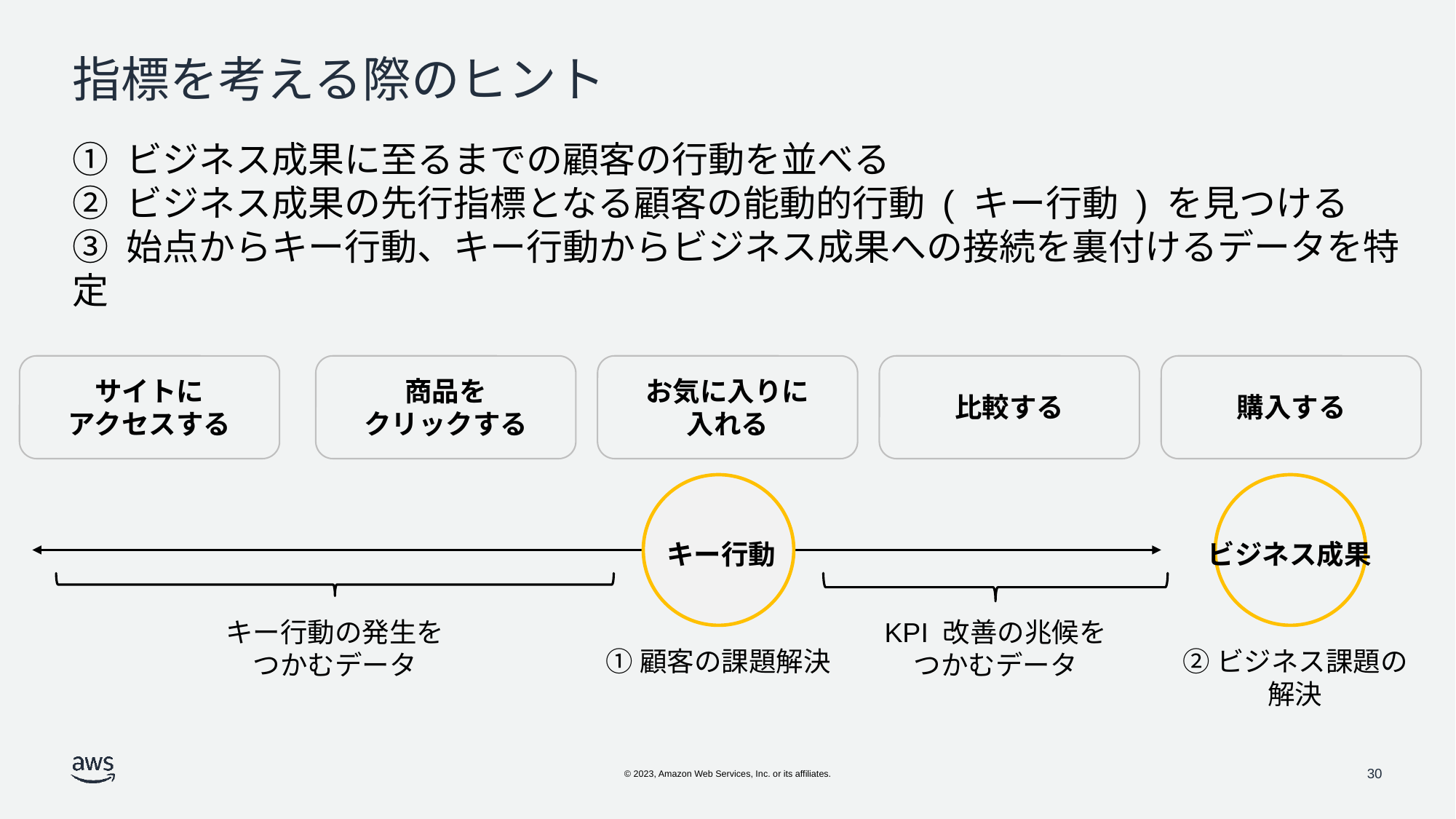

# 指標を考える際のヒント
① ビジネス成果に至るまでの顧客の行動を並べる
② ビジネス成果の先行指標となる顧客の能動的行動 ( キー行動 ) を見つける
③ 始点からキー行動、キー行動からビジネス成果への接続を裏付けるデータを特定

サイトに
アクセスする
商品を
クリックする
お気に入りに
入れる
比較する
購入する

キー行動
ビジネス成果
キー行動の発生を
つかむデータ
KPI 改善の兆候を
つかむデータ
①顧客の課題解決
②ビジネス課題の
解決
30